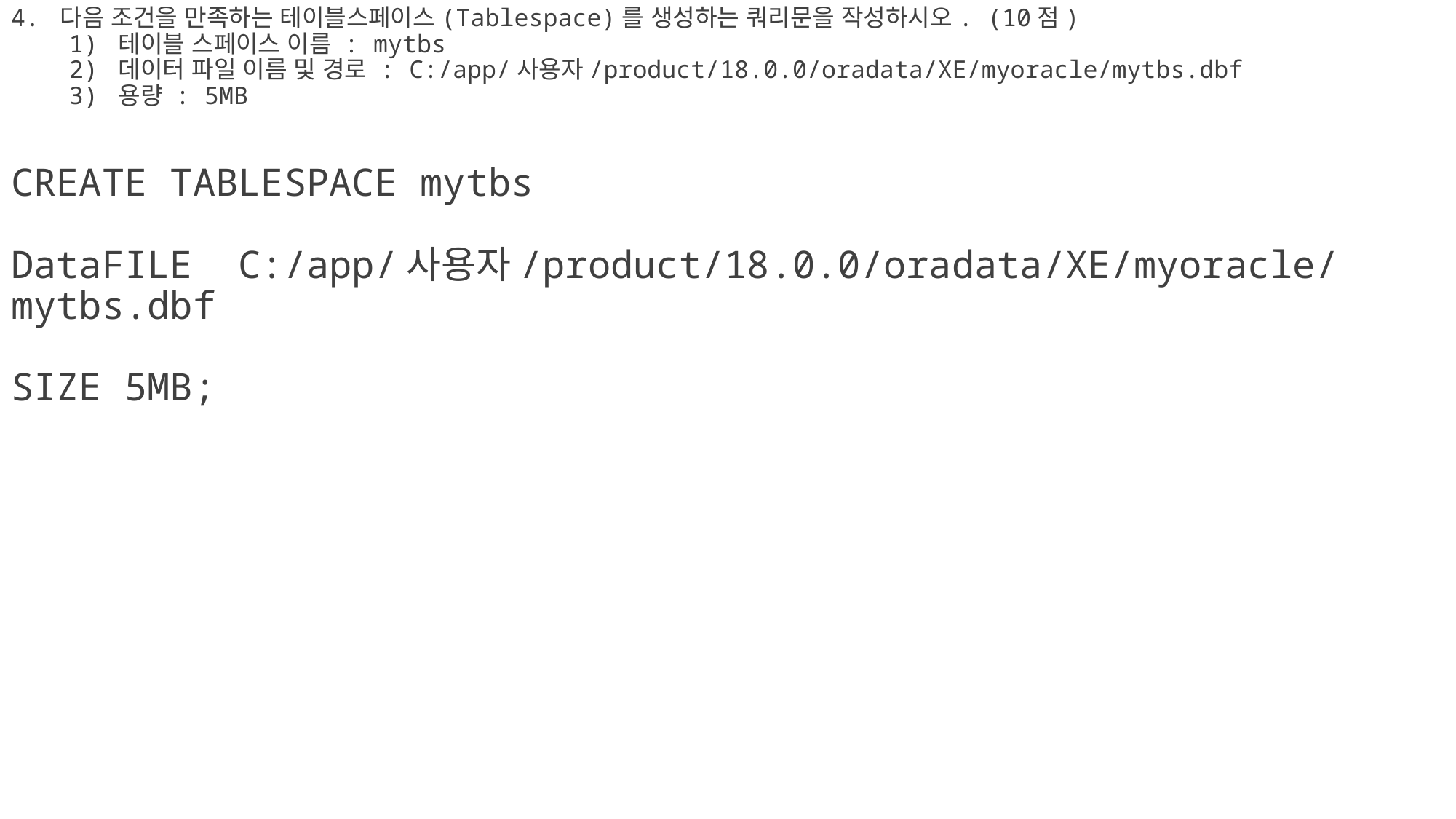

# 4. 다음 조건을 만족하는 테이블스페이스(Tablespace)를 생성하는 쿼리문을 작성하시오. (10점)     1) 테이블 스페이스 이름 : mytbs     2) 데이터 파일 이름 및 경로 : C:/app/사용자/product/18.0.0/oradata/XE/myoracle/mytbs.dbf     3) 용량 : 5MB
CREATE TABLESPACE mytbs

DataFILE  C:/app/사용자/product/18.0.0/oradata/XE/myoracle/mytbs.dbf

SIZE 5MB;